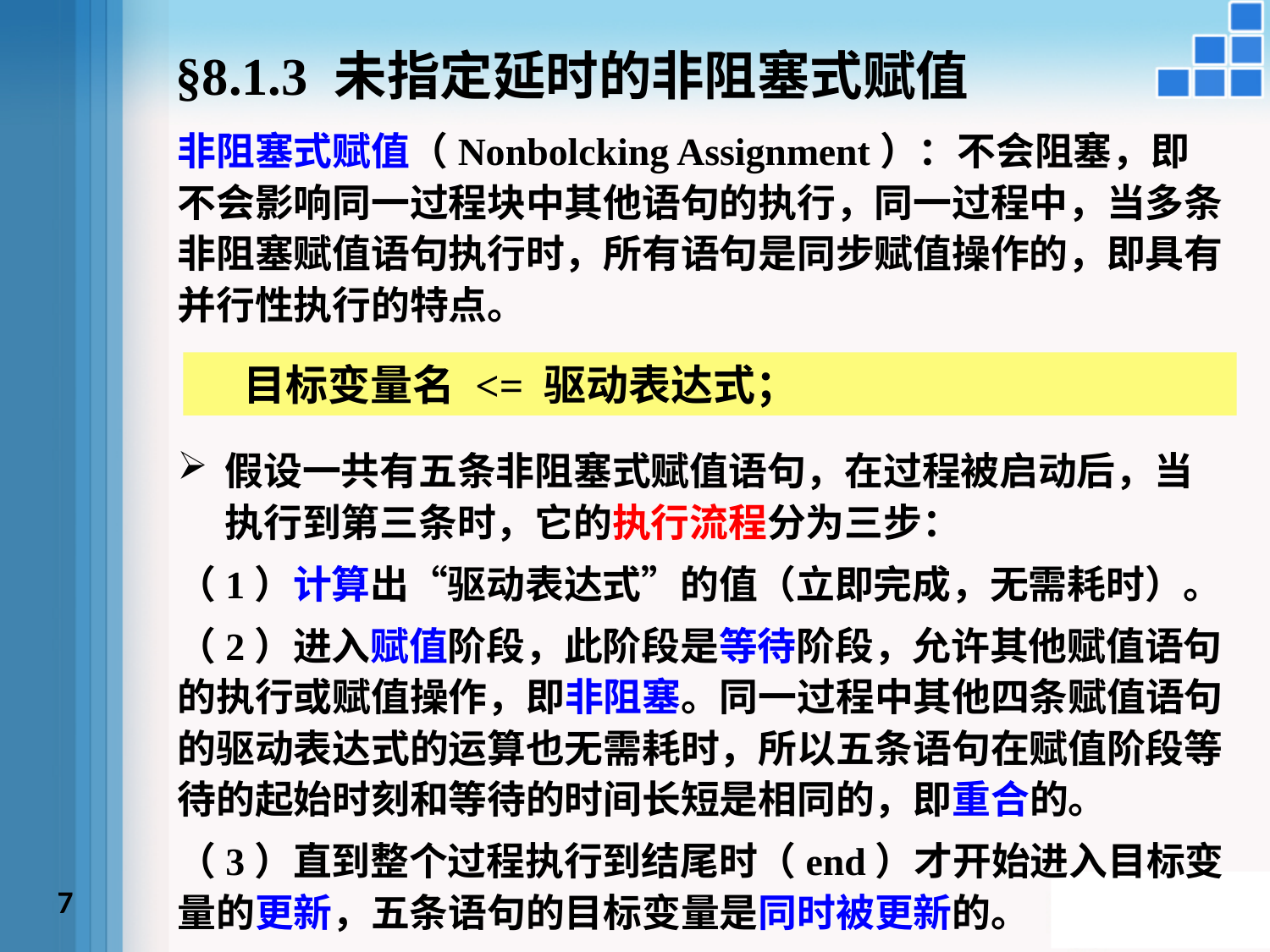

§8.1.3 未指定延时的非阻塞式赋值
非阻塞式赋值（Nonbolcking Assignment）：不会阻塞，即不会影响同一过程块中其他语句的执行，同一过程中，当多条非阻塞赋值语句执行时，所有语句是同步赋值操作的，即具有并行性执行的特点。
    目标变量名 <= 驱动表达式；
假设一共有五条非阻塞式赋值语句，在过程被启动后，当执行到第三条时，它的执行流程分为三步：
（1）计算出“驱动表达式”的值（立即完成，无需耗时）。
（2）进入赋值阶段，此阶段是等待阶段，允许其他赋值语句的执行或赋值操作，即非阻塞。同一过程中其他四条赋值语句的驱动表达式的运算也无需耗时，所以五条语句在赋值阶段等待的起始时刻和等待的时间长短是相同的，即重合的。
（3）直到整个过程执行到结尾时（end）才开始进入目标变量的更新，五条语句的目标变量是同时被更新的。

7